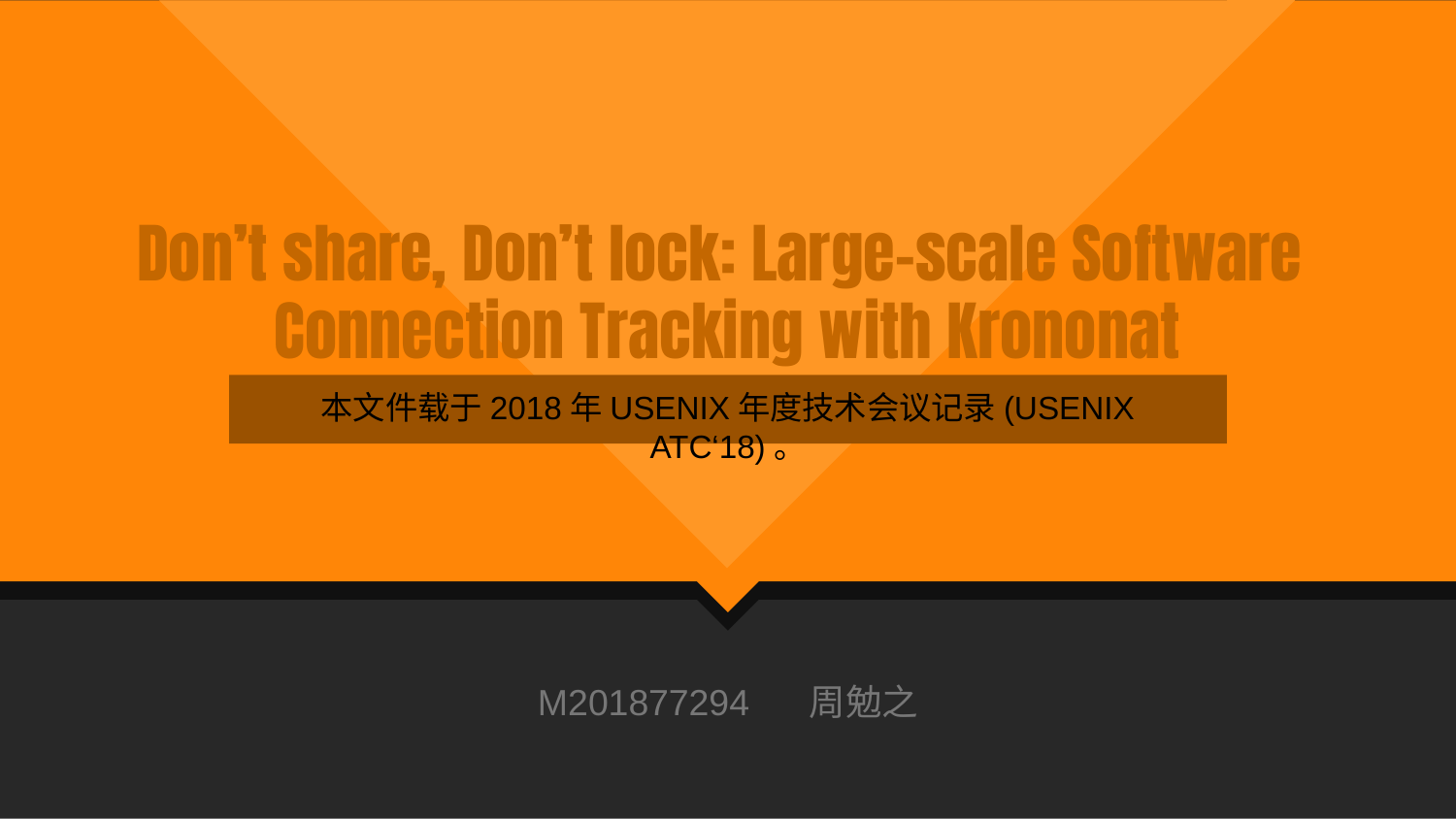

Don’t share, Don’t lock: Large-scale Software
Connection Tracking with Krononat

本文件载于2018年USENIX年度技术会议记录(USENIX ATC‘18)。
M201877294     周勉之